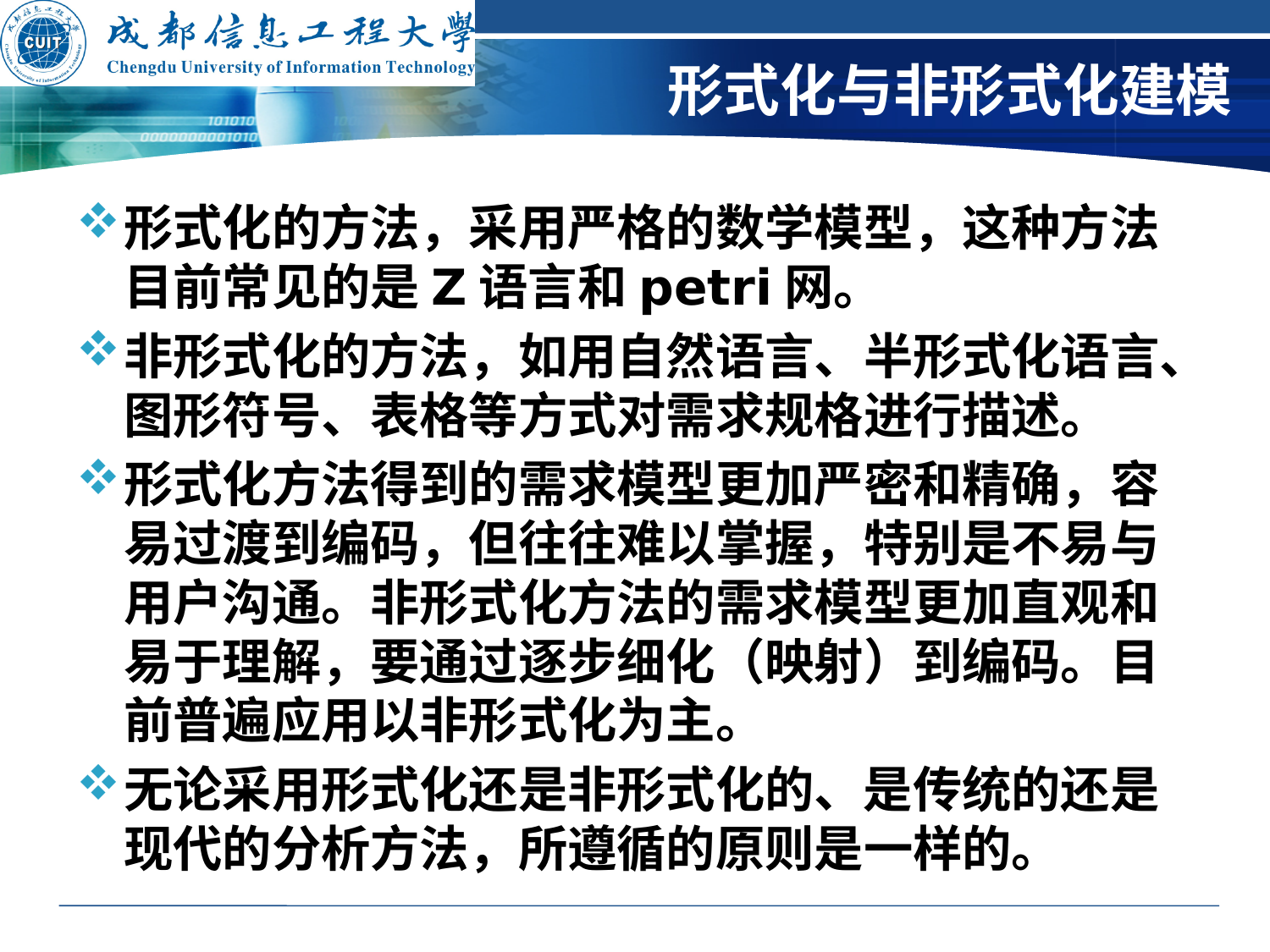

# 形式化与非形式化建模
形式化的方法，采用严格的数学模型，这种方法目前常见的是Z语言和petri网。
非形式化的方法，如用自然语言、半形式化语言、图形符号、表格等方式对需求规格进行描述。
形式化方法得到的需求模型更加严密和精确，容易过渡到编码，但往往难以掌握，特别是不易与用户沟通。非形式化方法的需求模型更加直观和易于理解，要通过逐步细化（映射）到编码。目前普遍应用以非形式化为主。
无论采用形式化还是非形式化的、是传统的还是现代的分析方法，所遵循的原则是一样的。